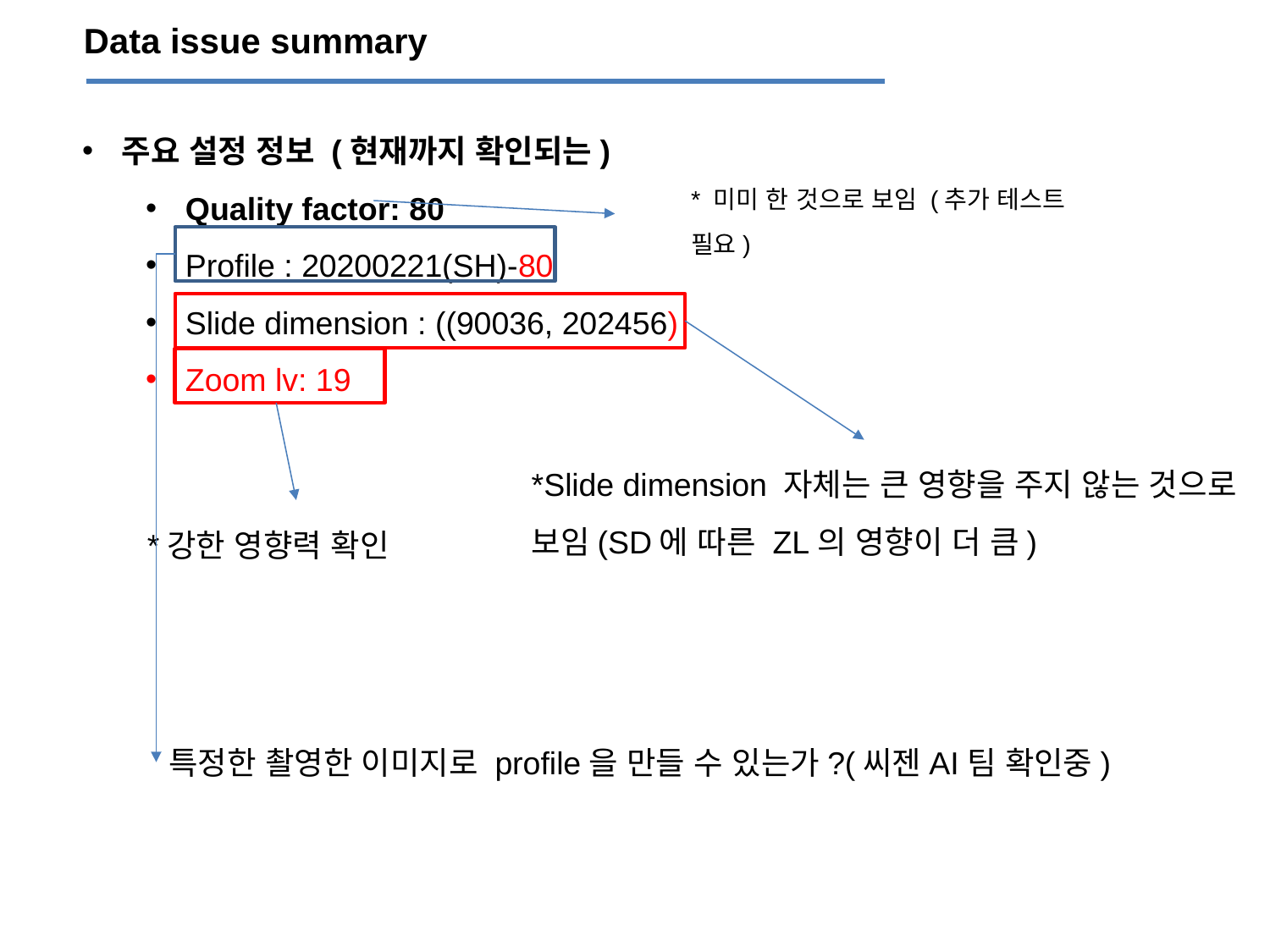

Data issue summary
주요 설정 정보 (현재까지 확인되는)
Quality factor: 80
Profile : 20200221(SH)-80
Slide dimension : ((90036, 202456)
Zoom lv: 19

* 미미 한 것으로 보임 (추가 테스트 필요)

*Slide dimension 자체는 큰 영향을 주지 않는 것으로 보임(SD에 따른 ZL의 영향이 더 큼)
*강한 영향력 확인
특정한 촬영한 이미지로 profile을 만들 수 있는가?(씨젠AI팀 확인중)